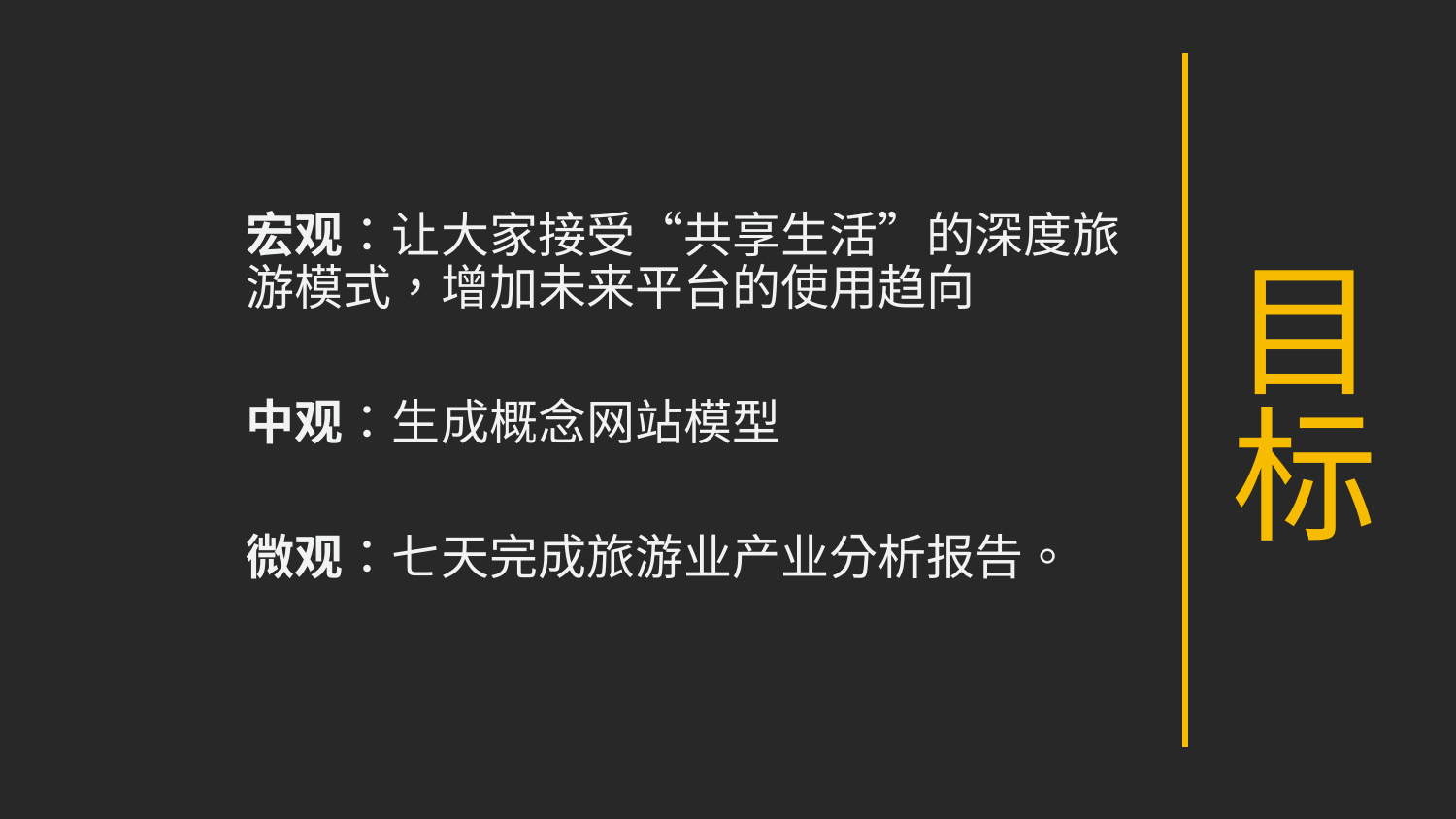

# 目标
宏观：让大家接受“共享生活”的深度旅游模式，增加未来平台的使用趋向

中观：生成概念网站模型

微观：七天完成旅游业产业分析报告。